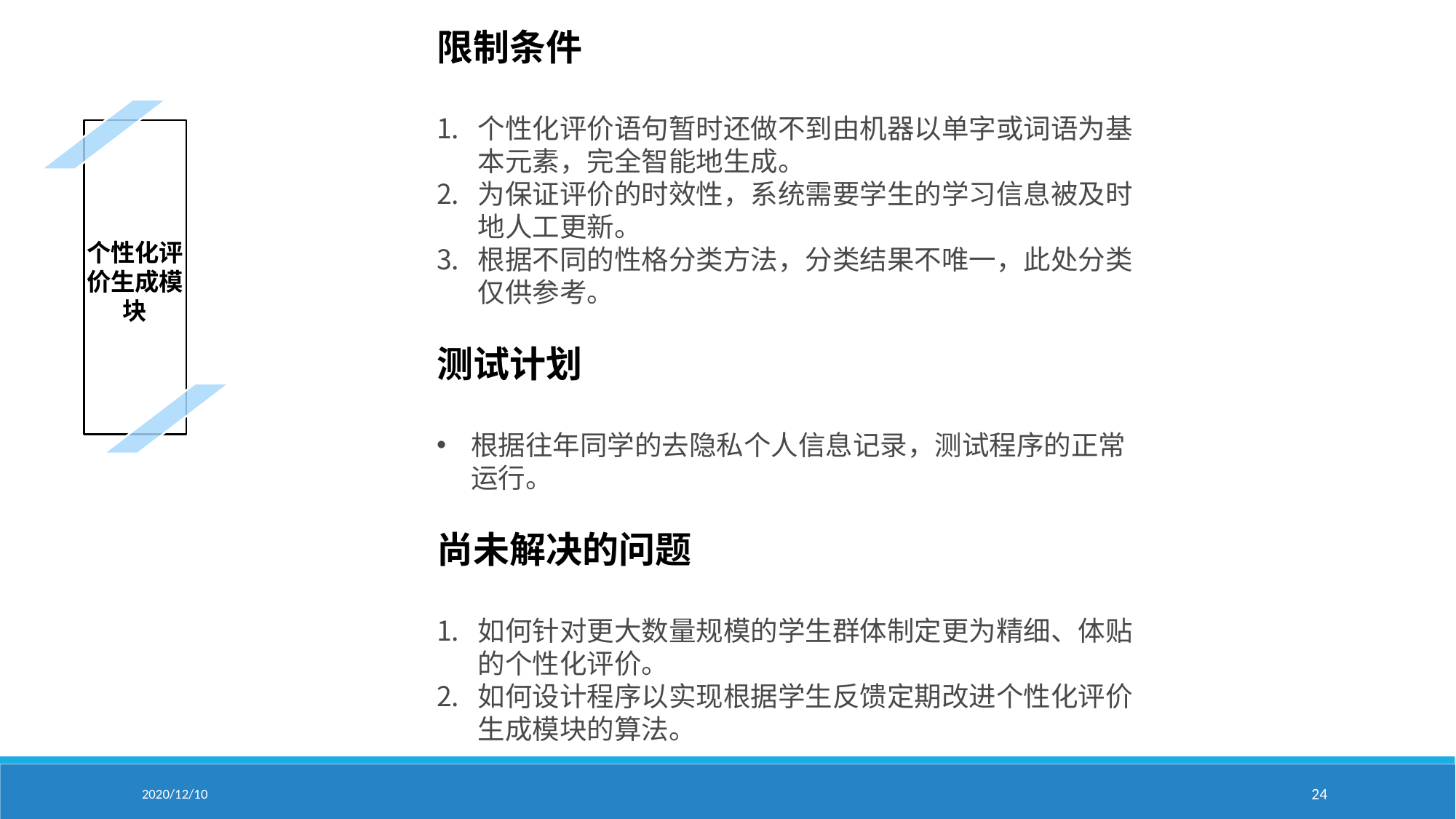

限制条件

个性化评价语句暂时还做不到由机器以单字或词语为基本元素，完全智能地生成。
为保证评价的时效性，系统需要学生的学习信息被及时地人工更新。
根据不同的性格分类方法，分类结果不唯一，此处分类仅供参考。

测试计划

根据往年同学的去隐私个人信息记录，测试程序的正常运行。

尚未解决的问题

如何针对更大数量规模的学生群体制定更为精细、体贴的个性化评价。
如何设计程序以实现根据学生反馈定期改进个性化评价生成模块的算法。

个性化评价生成模块

2020/12/10
24